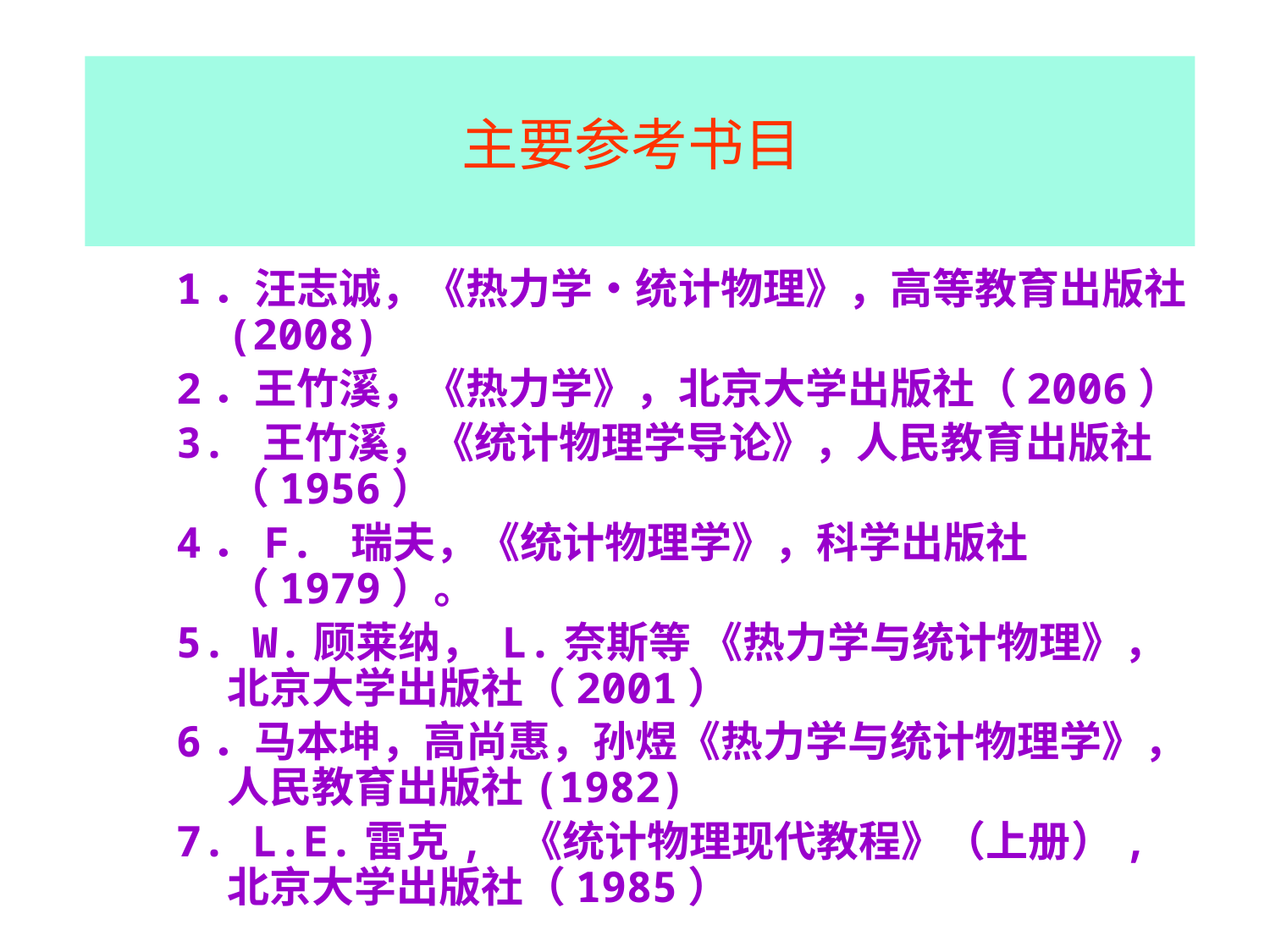

主要参考书目
1．汪志诚，《热力学•统计物理》，高等教育出版社(2008)
2．王竹溪，《热力学》，北京大学出版社（2006）
3. 王竹溪，《统计物理学导论》，人民教育出版社（1956）
4．F. 瑞夫，《统计物理学》，科学出版社（1979）。
5. W.顾莱纳， L.奈斯等 《热力学与统计物理》，北京大学出版社（2001）
6．马本坤，高尚惠，孙煜《热力学与统计物理学》，人民教育出版社(1982)
7. L.E.雷克, 《统计物理现代教程》（上册）, 北京大学出版社（1985）